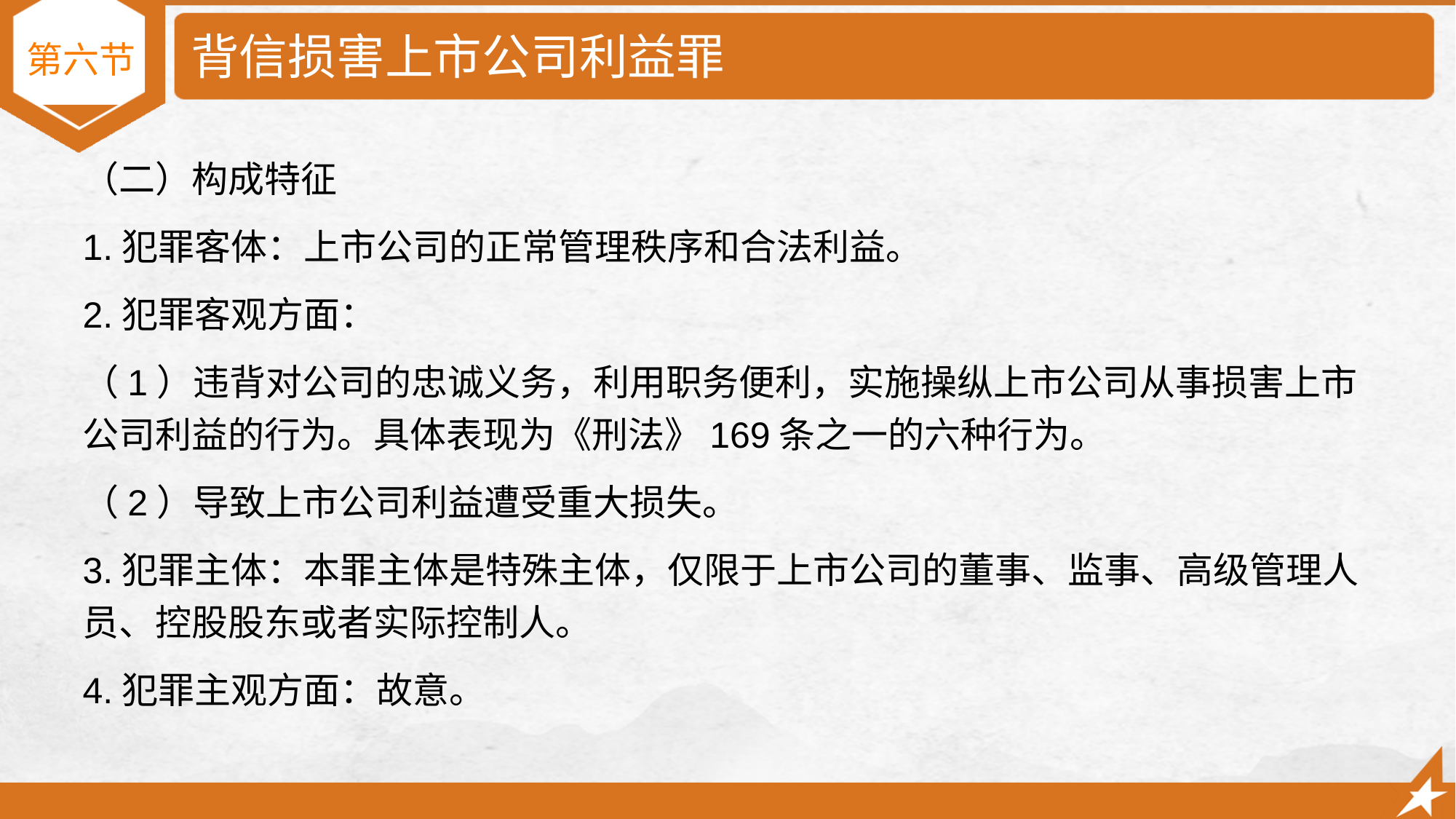

# 背信损害上市公司利益罪
第六节
（二）构成特征
1.犯罪客体：上市公司的正常管理秩序和合法利益。
2.犯罪客观方面：
（1）违背对公司的忠诚义务，利用职务便利，实施操纵上市公司从事损害上市公司利益的行为。具体表现为《刑法》169条之一的六种行为。
（2）导致上市公司利益遭受重大损失。
3.犯罪主体：本罪主体是特殊主体，仅限于上市公司的董事、监事、高级管理人员、控股股东或者实际控制人。
4.犯罪主观方面：故意。